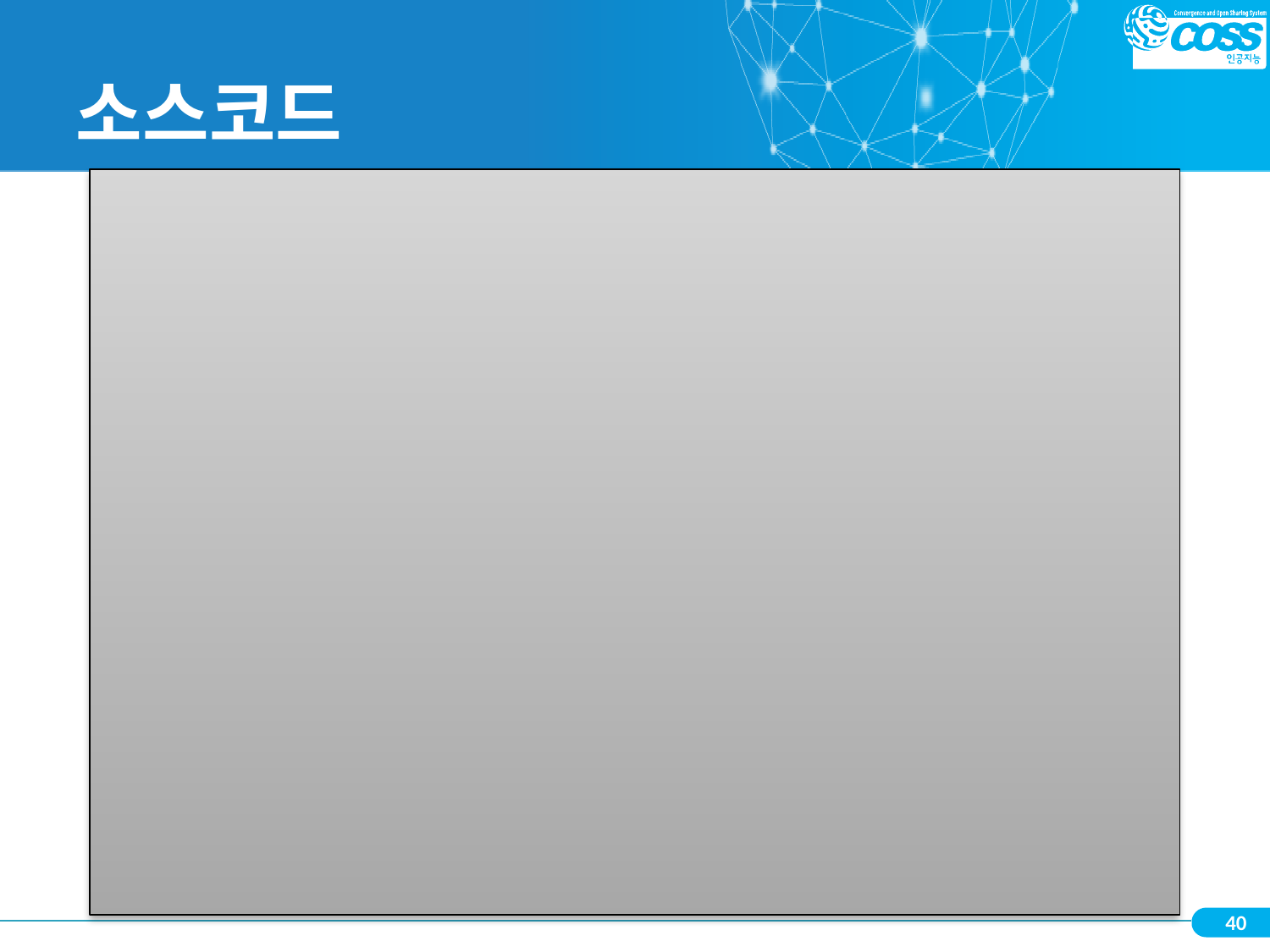

# 소스코드

students = [
    ['John', 80],
    ['Ian', 95],
    ['Alice', 70]
]
sum = 0
max_score = 0
for name, score in students:
    sum += score
    if(score > max_score):
        max_score = score
        max_name = name
print('평균: ', sum/len(students))
print('최고 성적 학생:', max_name)
print('최고 성적 점수:', max_score)